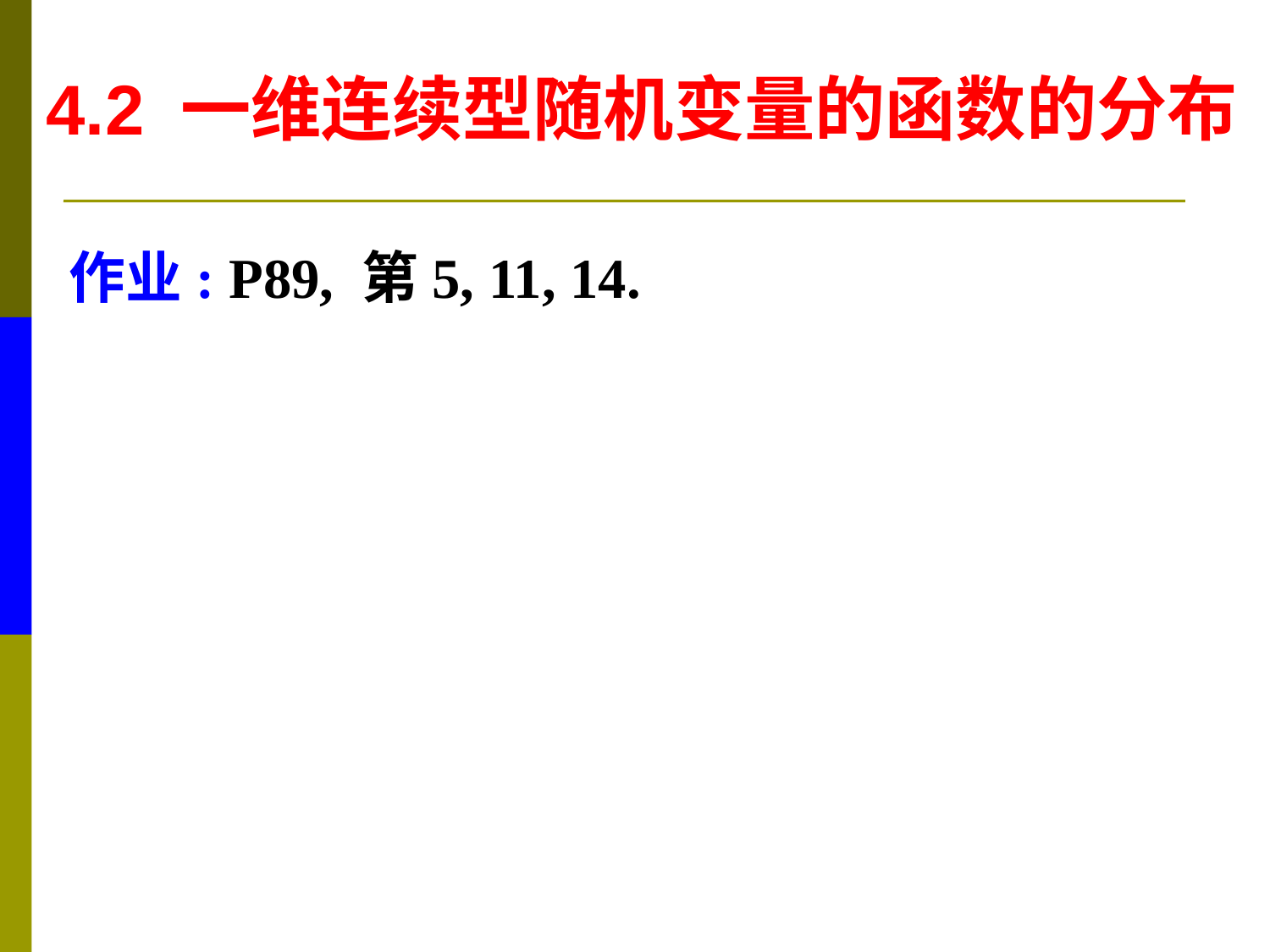

4.2 一维连续型随机变量的函数的分布
作业: P89, 第5, 11, 14.